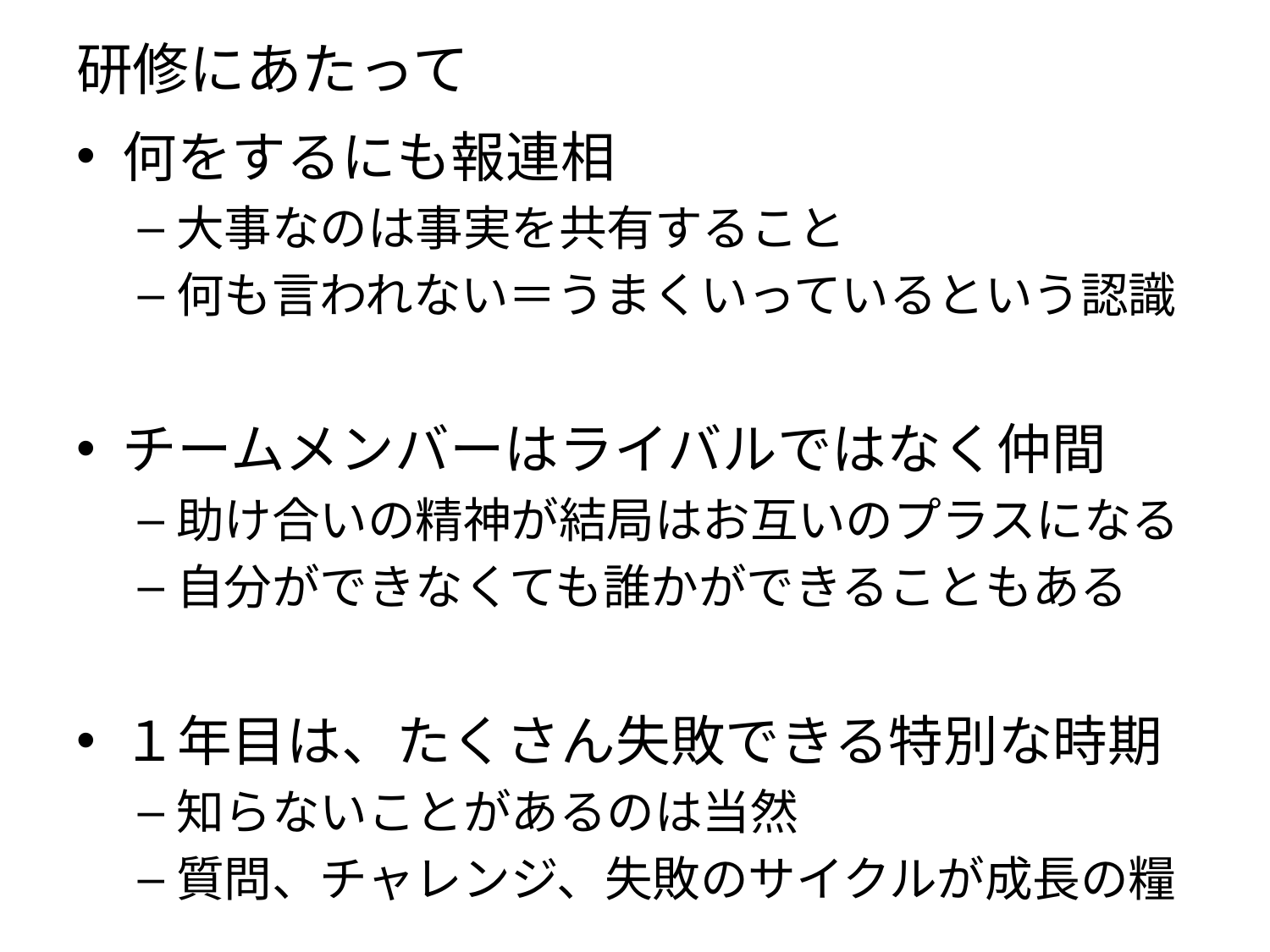

# 研修にあたって
何をするにも報連相
大事なのは事実を共有すること
何も言われない＝うまくいっているという認識

チームメンバーはライバルではなく仲間
助け合いの精神が結局はお互いのプラスになる
自分ができなくても誰かができることもある

１年目は、たくさん失敗できる特別な時期
知らないことがあるのは当然
質問、チャレンジ、失敗のサイクルが成長の糧